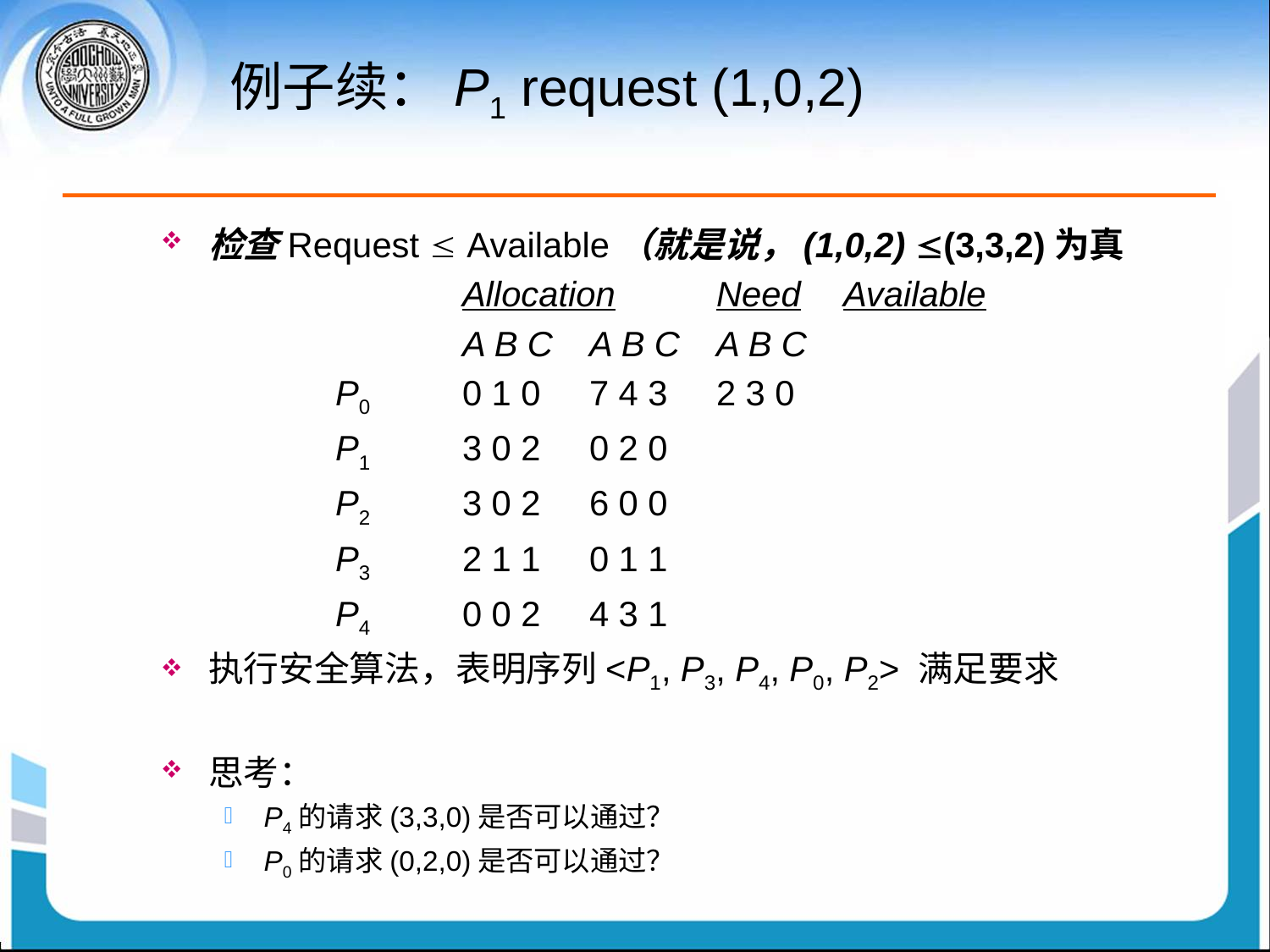

# 例子续：P1 request (1,0,2)
检查Request ≤ Available（就是说，(1,0,2) ≤(3,3,2)为真
			Allocation	Need	Available
			A B C	A B C	A B C
		P0	0 1 0 	7 4 3 	2 3 0
		P1	3 0 2	0 2 0
		P2	3 0 2 	6 0 0
		P3	2 1 1 	0 1 1
		P4	0 0 2 	4 3 1
执行安全算法，表明序列<P1, P3, P4, P0, P2> 满足要求

思考：
P4的请求(3,3,0)是否可以通过？
P0的请求(0,2,0)是否可以通过？